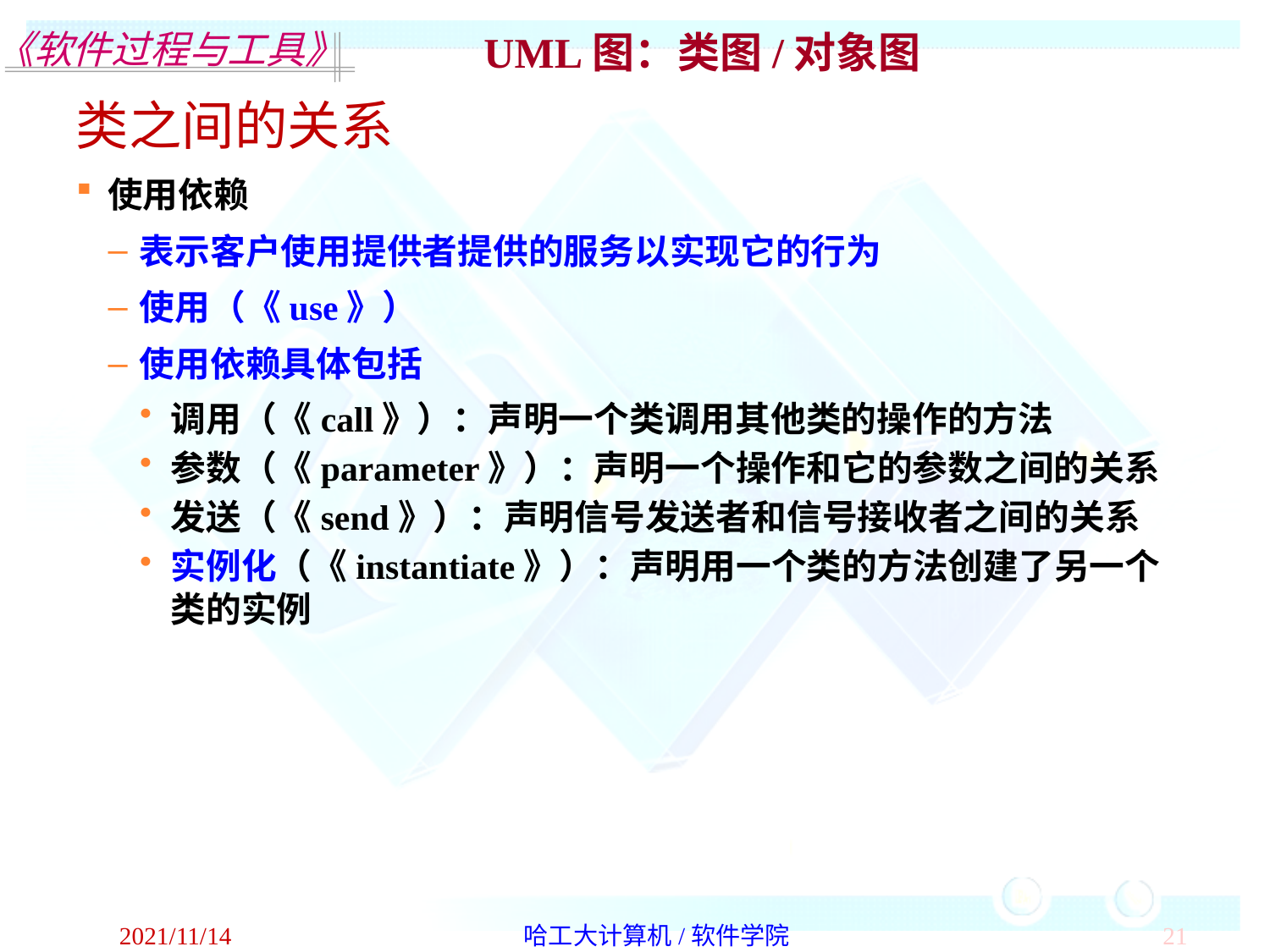

UML图：类图/对象图
类之间的关系
使用依赖
表示客户使用提供者提供的服务以实现它的行为
使用（《use》）
使用依赖具体包括
调用（《call》）：声明一个类调用其他类的操作的方法
参数（《parameter》）：声明一个操作和它的参数之间的关系
发送（《send》）：声明信号发送者和信号接收者之间的关系
实例化（《instantiate》）：声明用一个类的方法创建了另一个类的实例